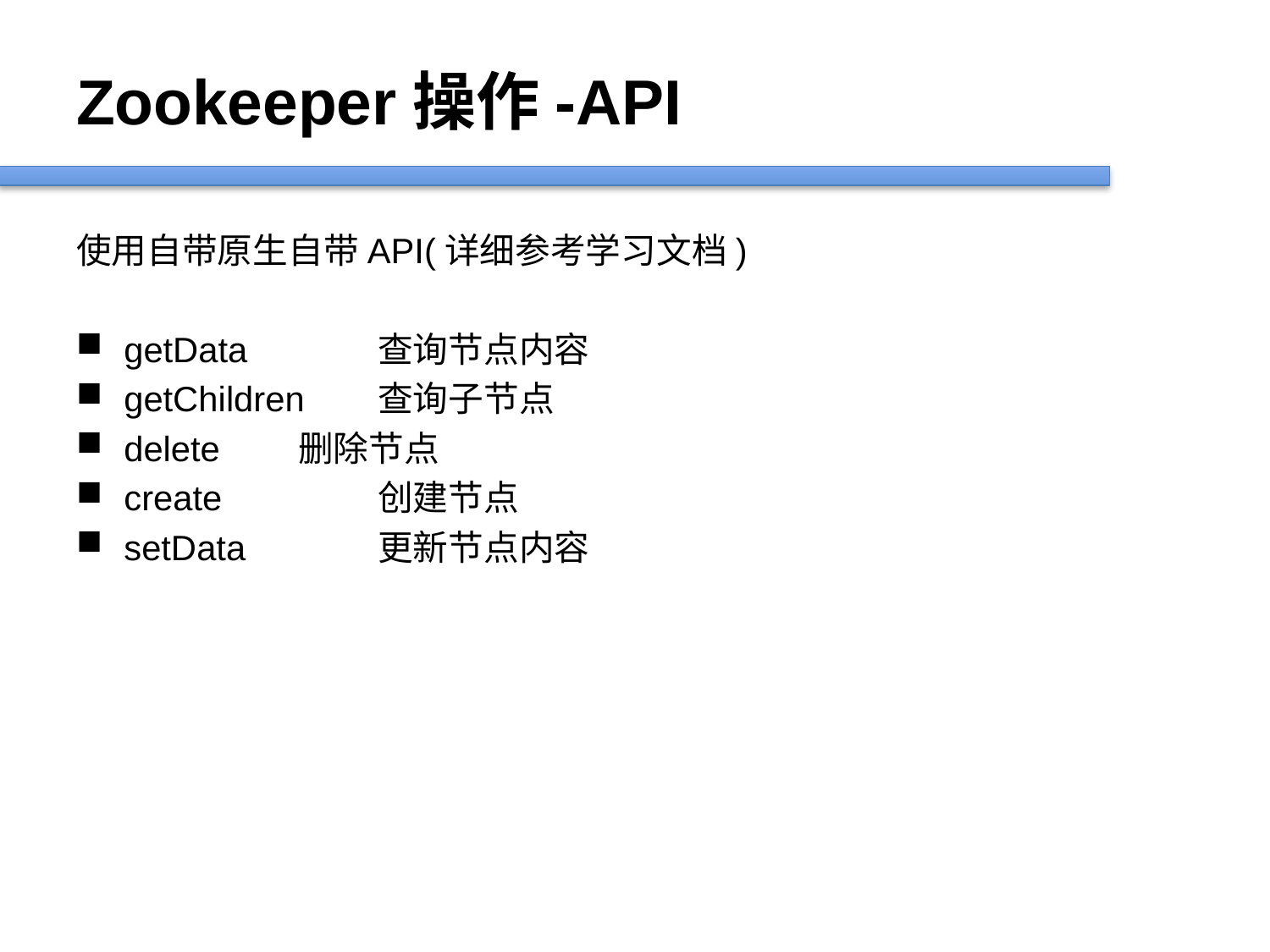

# Zookeeper操作-API
使用自带原生自带API(详细参考学习文档)

getData		查询节点内容
getChildren 	查询子节点
delete	    删除节点
create		创建节点
setData		更新节点内容